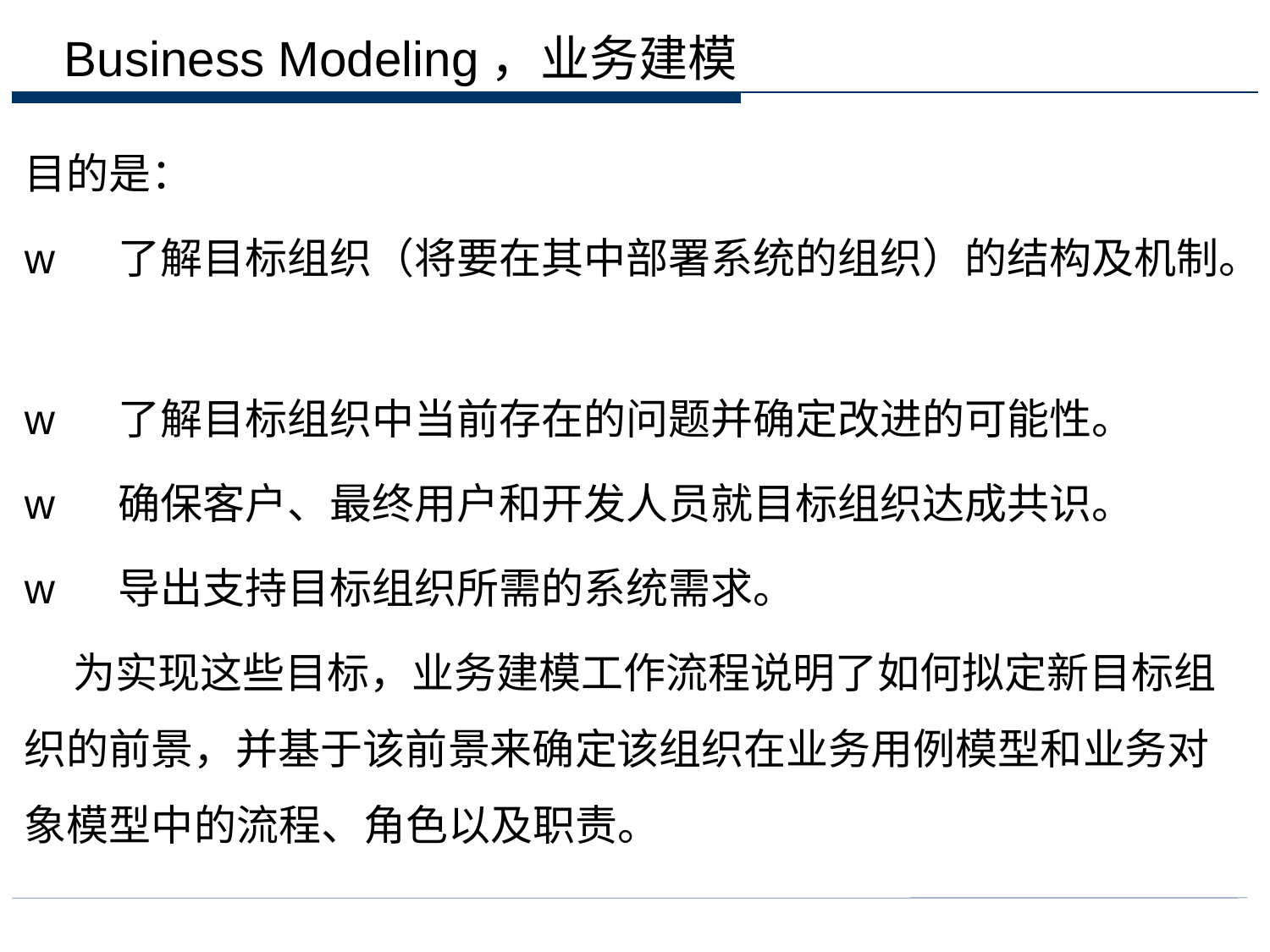

# Business Modeling，业务建模
目的是：
w     了解目标组织（将要在其中部署系统的组织）的结构及机制。
w     了解目标组织中当前存在的问题并确定改进的可能性。
w     确保客户、最终用户和开发人员就目标组织达成共识。
w     导出支持目标组织所需的系统需求。
    为实现这些目标，业务建模工作流程说明了如何拟定新目标组织的前景，并基于该前景来确定该组织在业务用例模型和业务对象模型中的流程、角色以及职责。

39